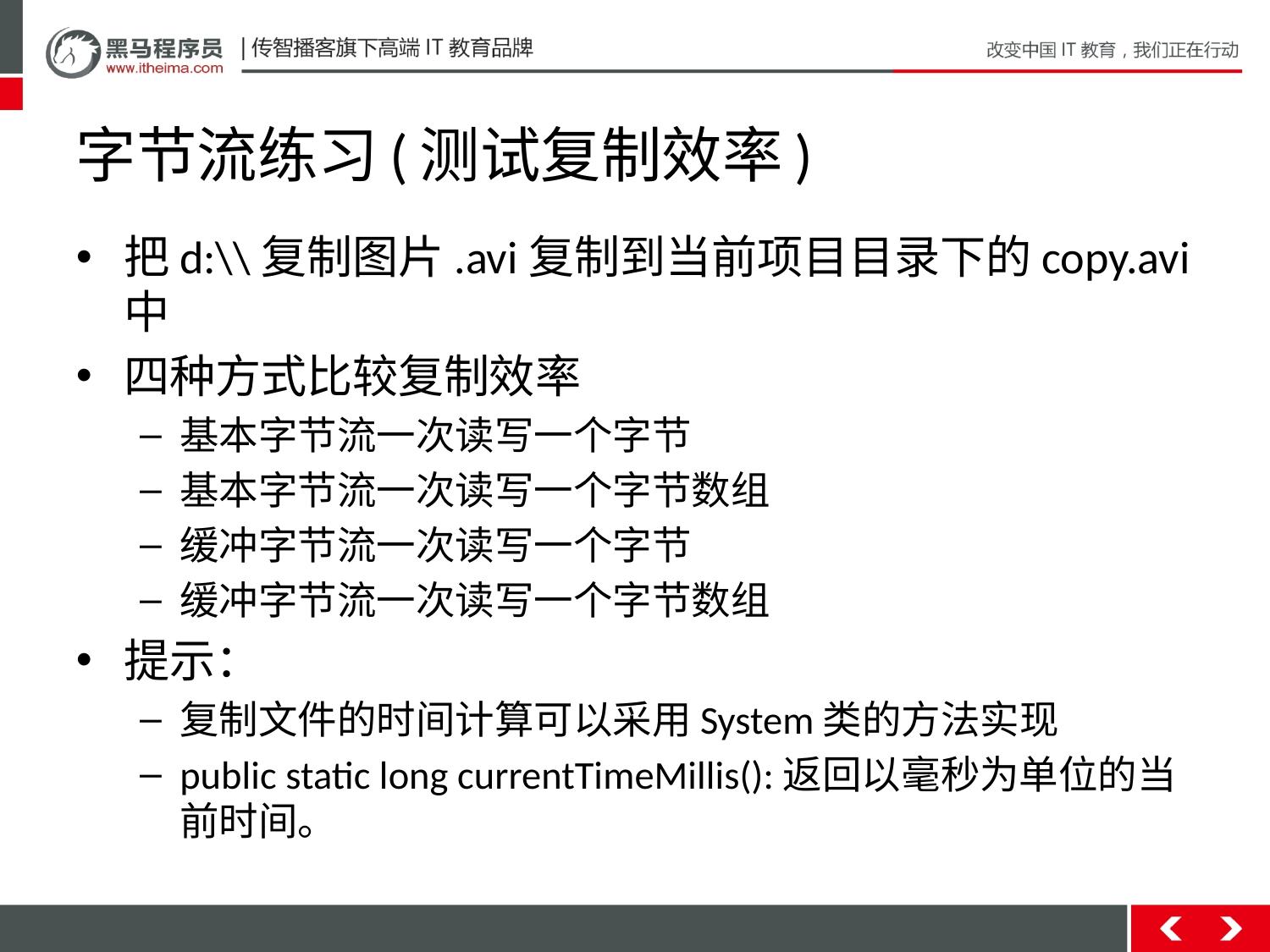

# 字节流练习(测试复制效率)
把d:\\复制图片.avi复制到当前项目目录下的copy.avi中
四种方式比较复制效率
基本字节流一次读写一个字节
基本字节流一次读写一个字节数组
缓冲字节流一次读写一个字节
缓冲字节流一次读写一个字节数组
提示：
复制文件的时间计算可以采用System类的方法实现
public static long currentTimeMillis():返回以毫秒为单位的当前时间。